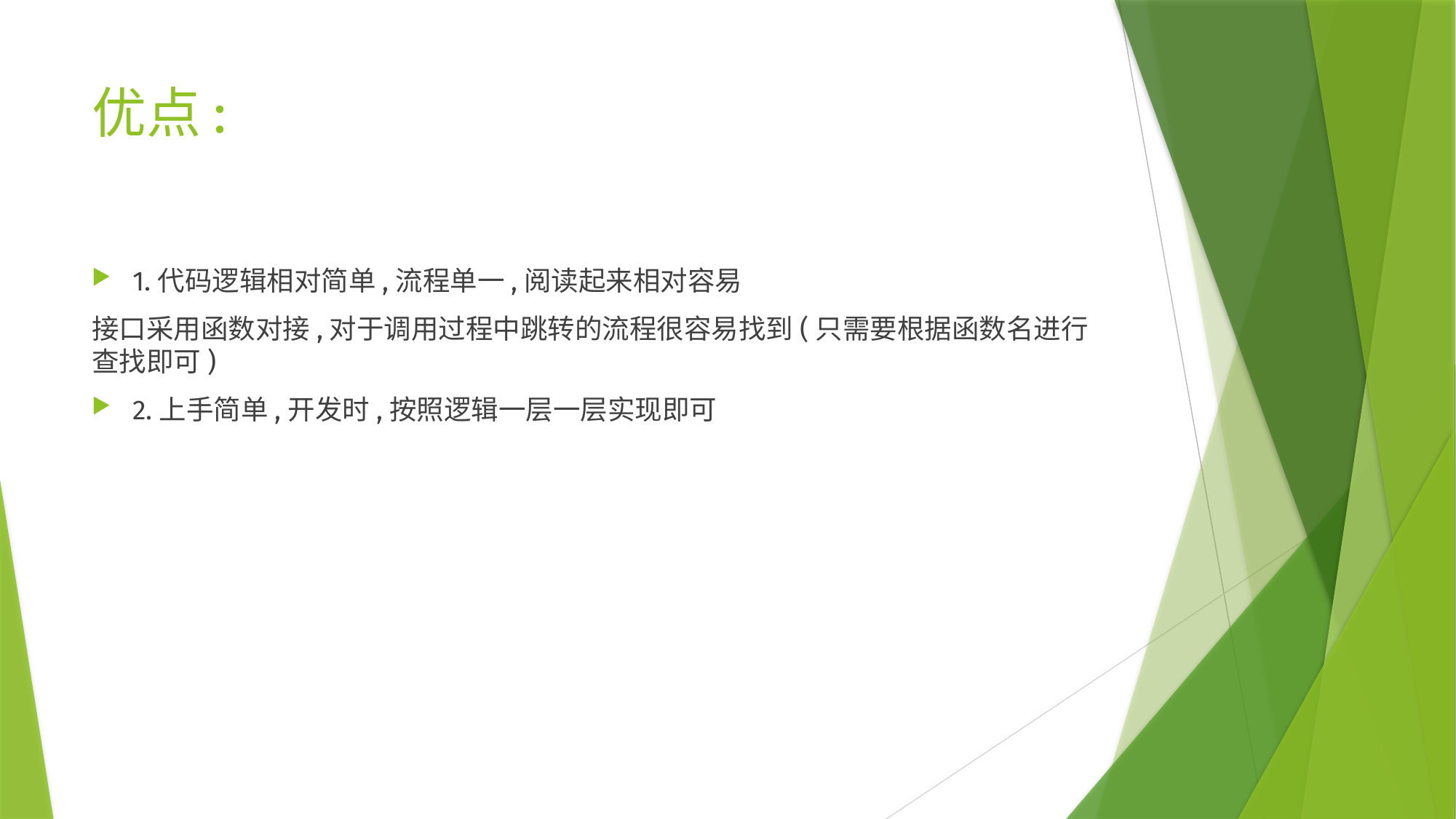

# 优点:
1.代码逻辑相对简单,流程单一,阅读起来相对容易
接口采用函数对接,对于调用过程中跳转的流程很容易找到(只需要根据函数名进行查找即可)
2.上手简单,开发时,按照逻辑一层一层实现即可